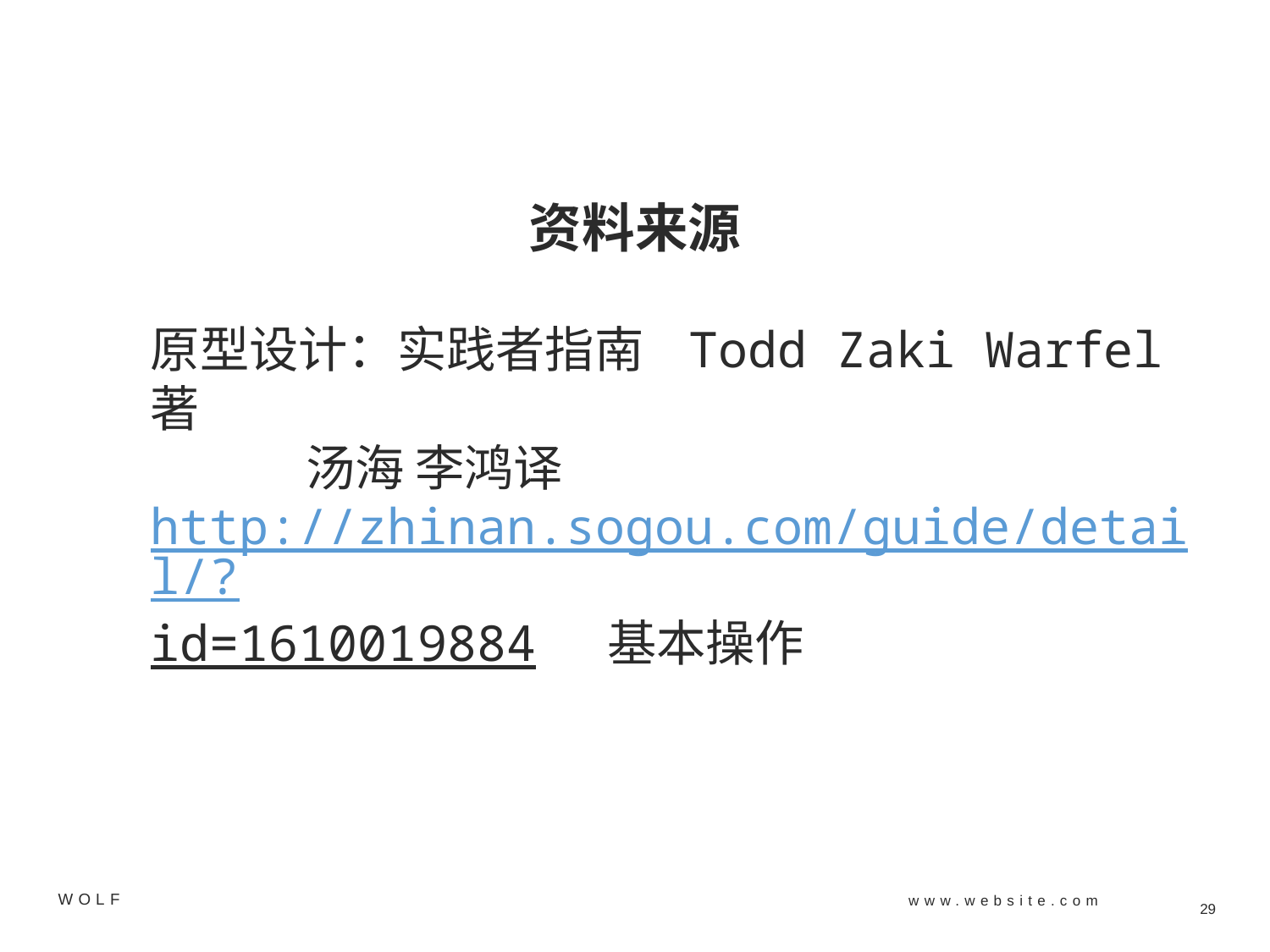

资料来源
原型设计：实践者指南   Todd Zaki Warfel 著
             汤海 李鸿译
http://zhinan.sogou.com/guide/detail/?id=1610019884  基本操作